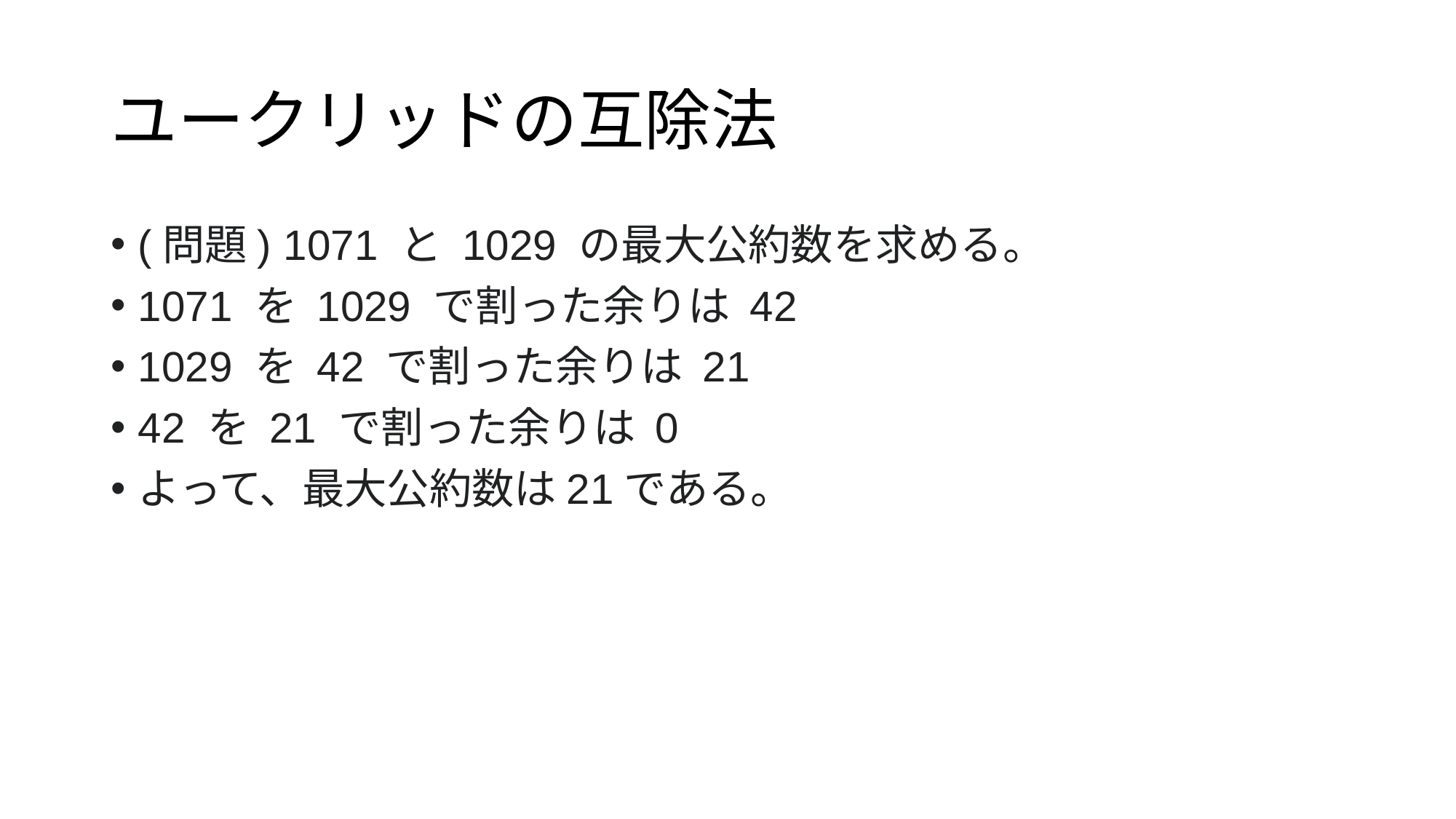

# ユークリッドの互除法
(問題) 1071 と 1029 の最大公約数を求める。
1071 を 1029 で割った余りは 42
1029 を 42 で割った余りは 21
42 を 21 で割った余りは 0
よって、最大公約数は21である。